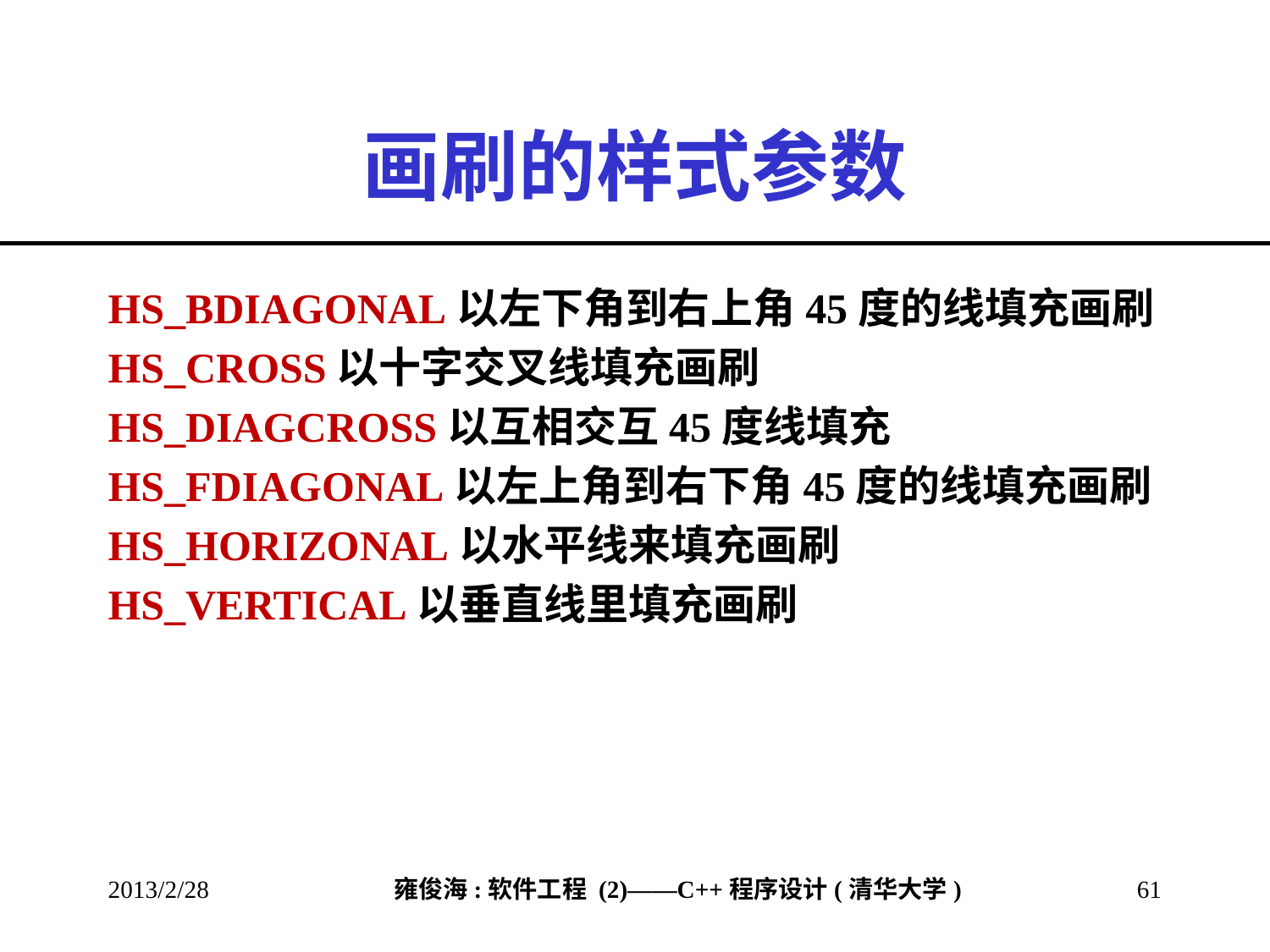

# 画刷的样式参数
HS_BDIAGONAL以左下角到右上角45度的线填充画刷
HS_CROSS以十字交叉线填充画刷
HS_DIAGCROSS以互相交互45度线填充
HS_FDIAGONAL以左上角到右下角45度的线填充画刷
HS_HORIZONAL以水平线来填充画刷
HS_VERTICAL以垂直线里填充画刷
2013/2/28
61